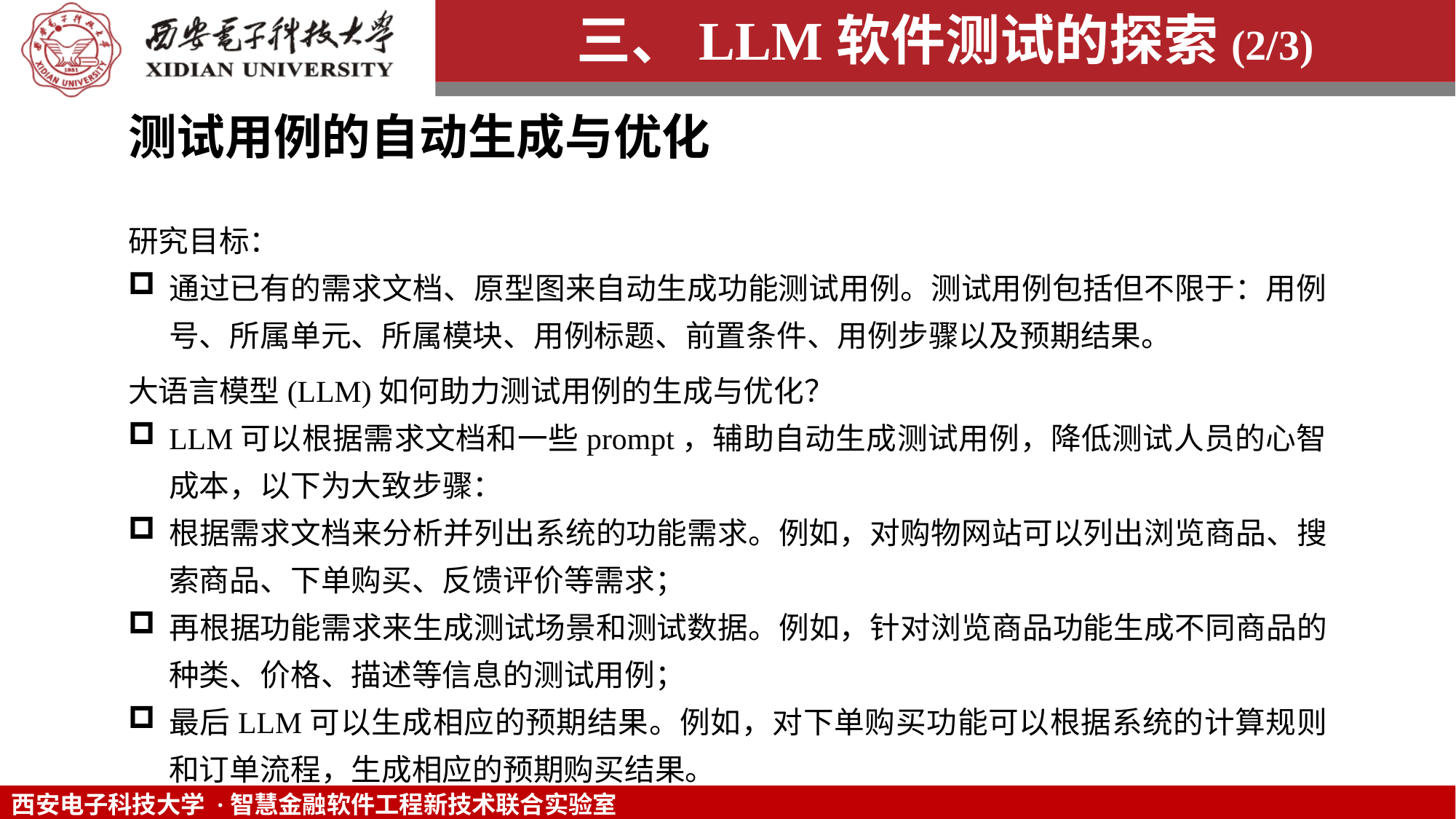

三、LLM软件测试的探索(2/3)
测试用例的自动生成与优化
研究目标：
通过已有的需求文档、原型图来自动生成功能测试用例。测试用例包括但不限于：用例号、所属单元、所属模块、用例标题、前置条件、用例步骤以及预期结果。
大语言模型(LLM)如何助力测试用例的生成与优化？
LLM可以根据需求文档和一些prompt，辅助自动生成测试用例，降低测试人员的心智成本，以下为大致步骤：
根据需求文档来分析并列出系统的功能需求。例如，对购物网站可以列出浏览商品、搜索商品、下单购买、反馈评价等需求；
再根据功能需求来生成测试场景和测试数据。例如，针对浏览商品功能生成不同商品的种类、价格、描述等信息的测试用例；
最后LLM可以生成相应的预期结果。例如，对下单购买功能可以根据系统的计算规则和订单流程，生成相应的预期购买结果。